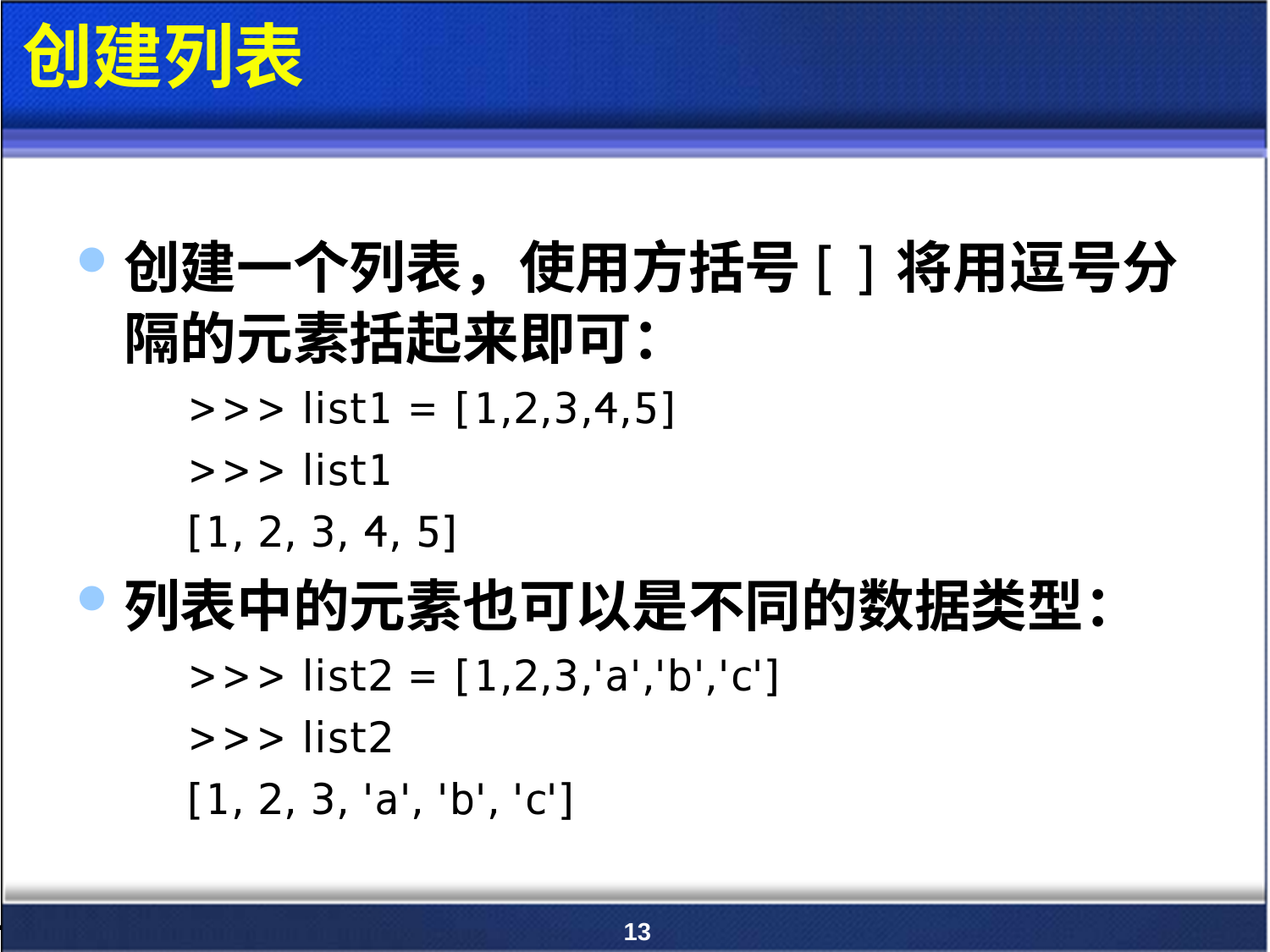

# 创建列表
创建一个列表，使用方括号[ ]将用逗号分隔的元素括起来即可：
>>> list1 = [1,2,3,4,5]
>>> list1
[1, 2, 3, 4, 5]
列表中的元素也可以是不同的数据类型：
>>> list2 = [1,2,3,'a','b','c']
>>> list2
[1, 2, 3, 'a', 'b', 'c']

13